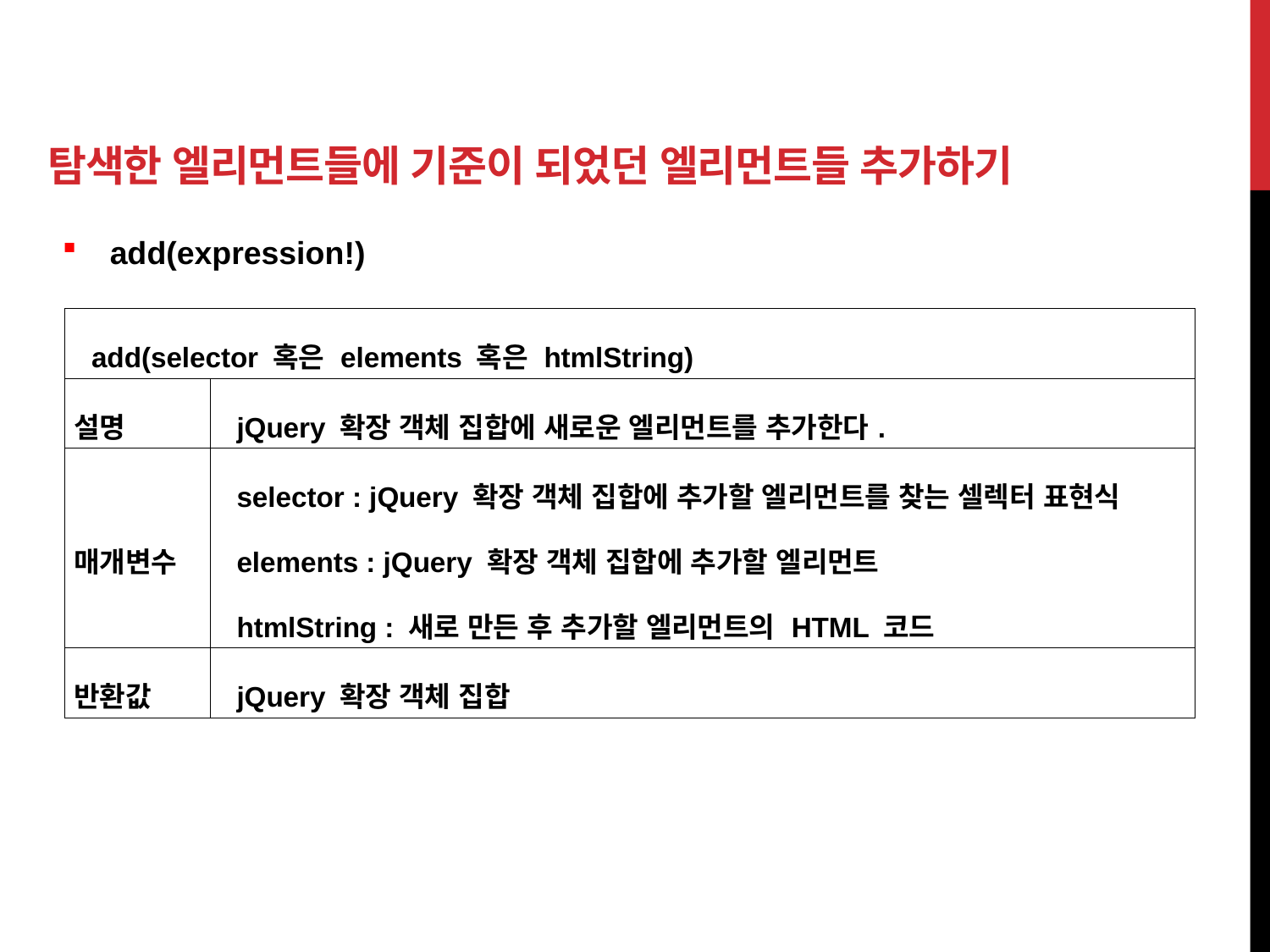

# 탐색한 엘리먼트들에 기준이 되었던 엘리먼트들 추가하기
add(expression!)
| add(selector 혹은 elements 혹은 htmlString) |  |
| --- | --- |
| 설명 | jQuery 확장 객체 집합에 새로운 엘리먼트를 추가한다. |
| 매개변수 | selector : jQuery 확장 객체 집합에 추가할 엘리먼트를 찾는 셀렉터 표현식 elements : jQuery 확장 객체 집합에 추가할 엘리먼트 htmlString : 새로 만든 후 추가할 엘리먼트의 HTML 코드 |
| 반환값 | jQuery 확장 객체 집합 |